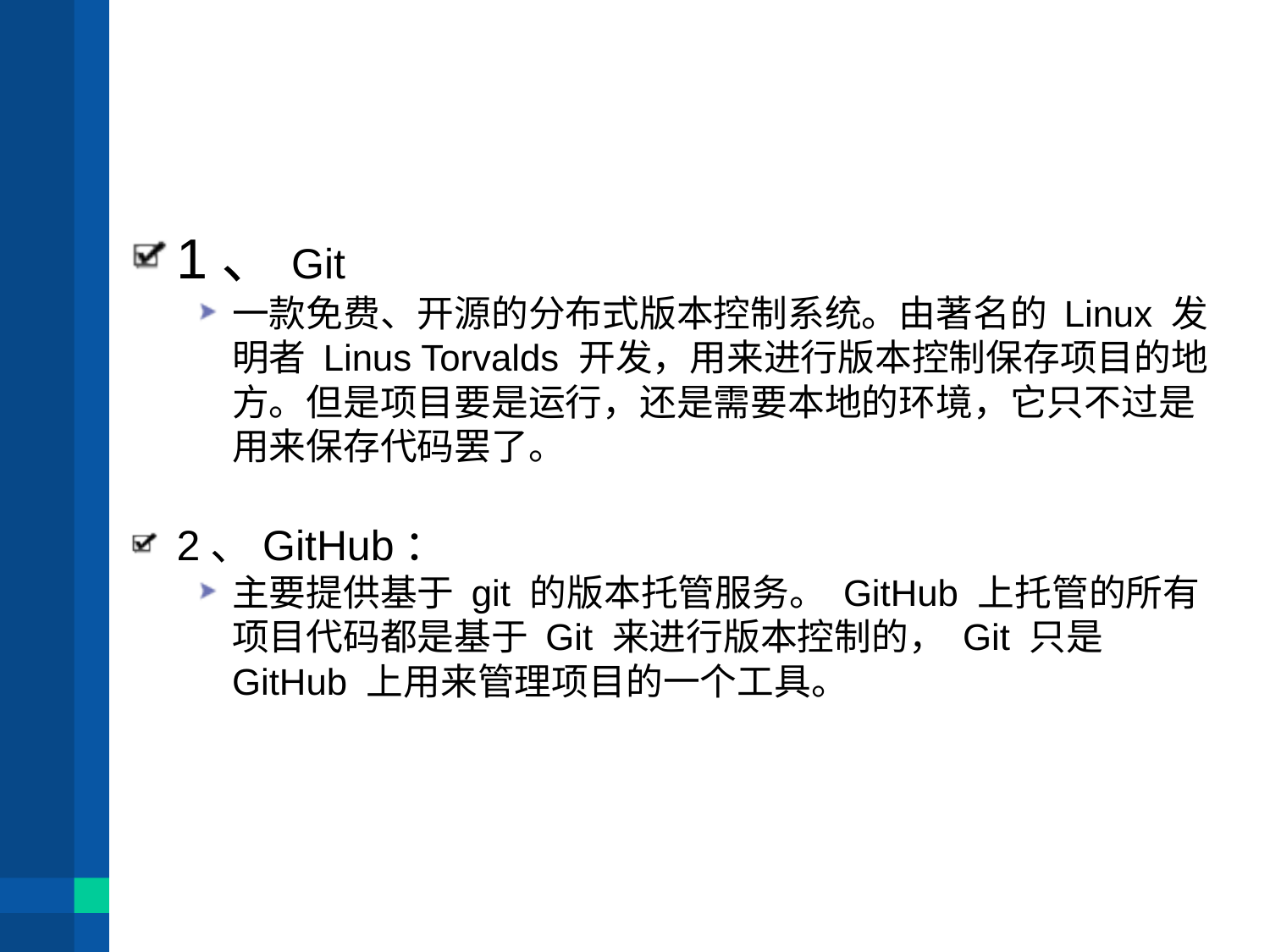

#
1、Git
一款免费、开源的分布式版本控制系统。由著名的 Linux 发明者 Linus Torvalds 开发，用来进行版本控制保存项目的地方。但是项目要是运行，还是需要本地的环境，它只不过是用来保存代码罢了。

2、GitHub：
主要提供基于 git 的版本托管服务。 GitHub 上托管的所有项目代码都是基于 Git 来进行版本控制的， Git 只是 GitHub 上用来管理项目的一个工具。